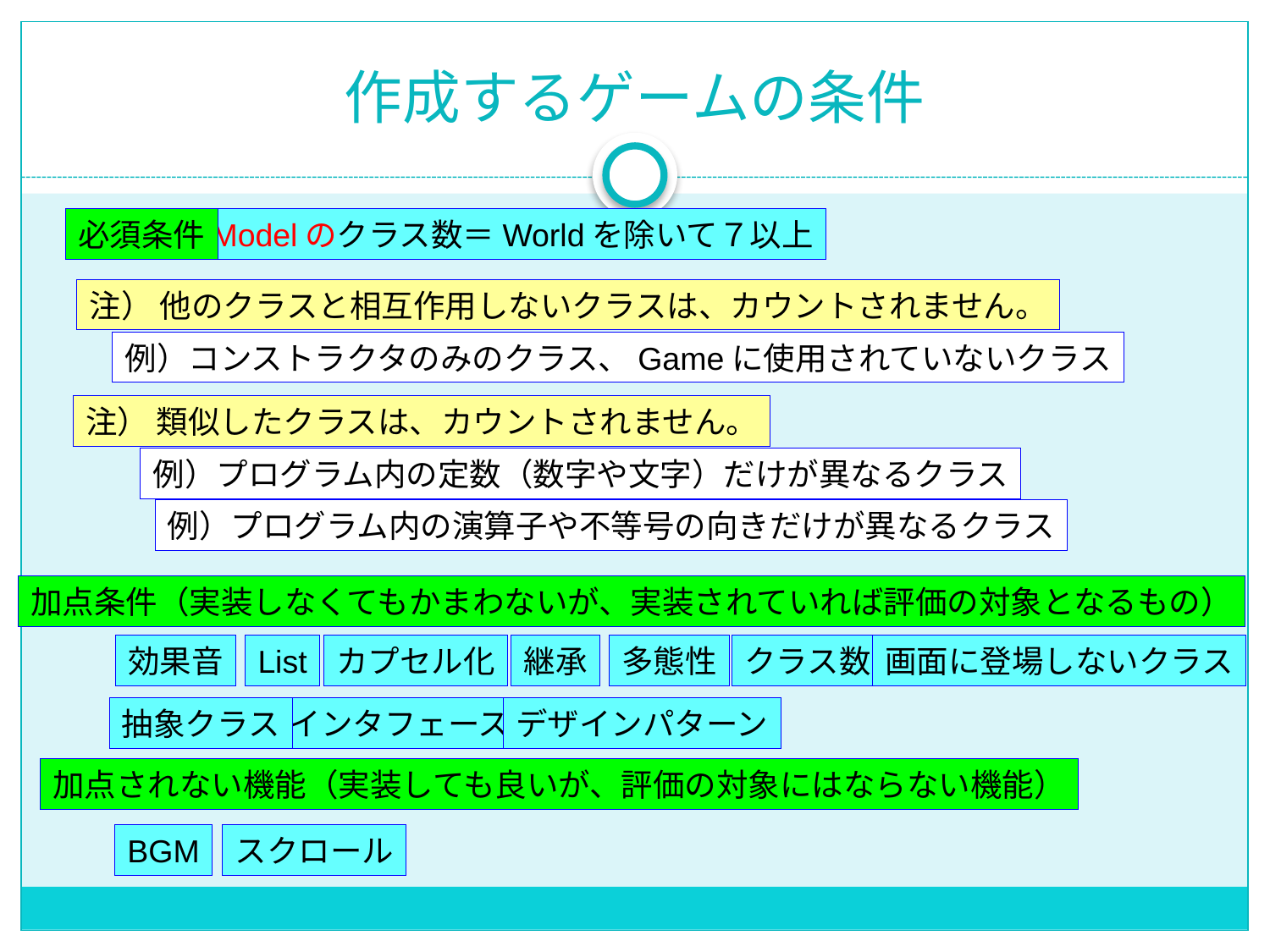

# 作成するゲームの条件
必須条件
Modelのクラス数＝Worldを除いて７以上
注） 他のクラスと相互作用しないクラスは、カウントされません。
例）コンストラクタのみのクラス、Gameに使用されていないクラス
注） 類似したクラスは、カウントされません。
例）プログラム内の定数（数字や文字）だけが異なるクラス
例）プログラム内の演算子や不等号の向きだけが異なるクラス
加点条件（実装しなくてもかまわないが、実装されていれば評価の対象となるもの）
効果音
List
カプセル化
継承
多態性
クラス数
画面に登場しないクラス
抽象クラス
インタフェース
デザインパターン
加点されない機能（実装しても良いが、評価の対象にはならない機能）
BGM
スクロール